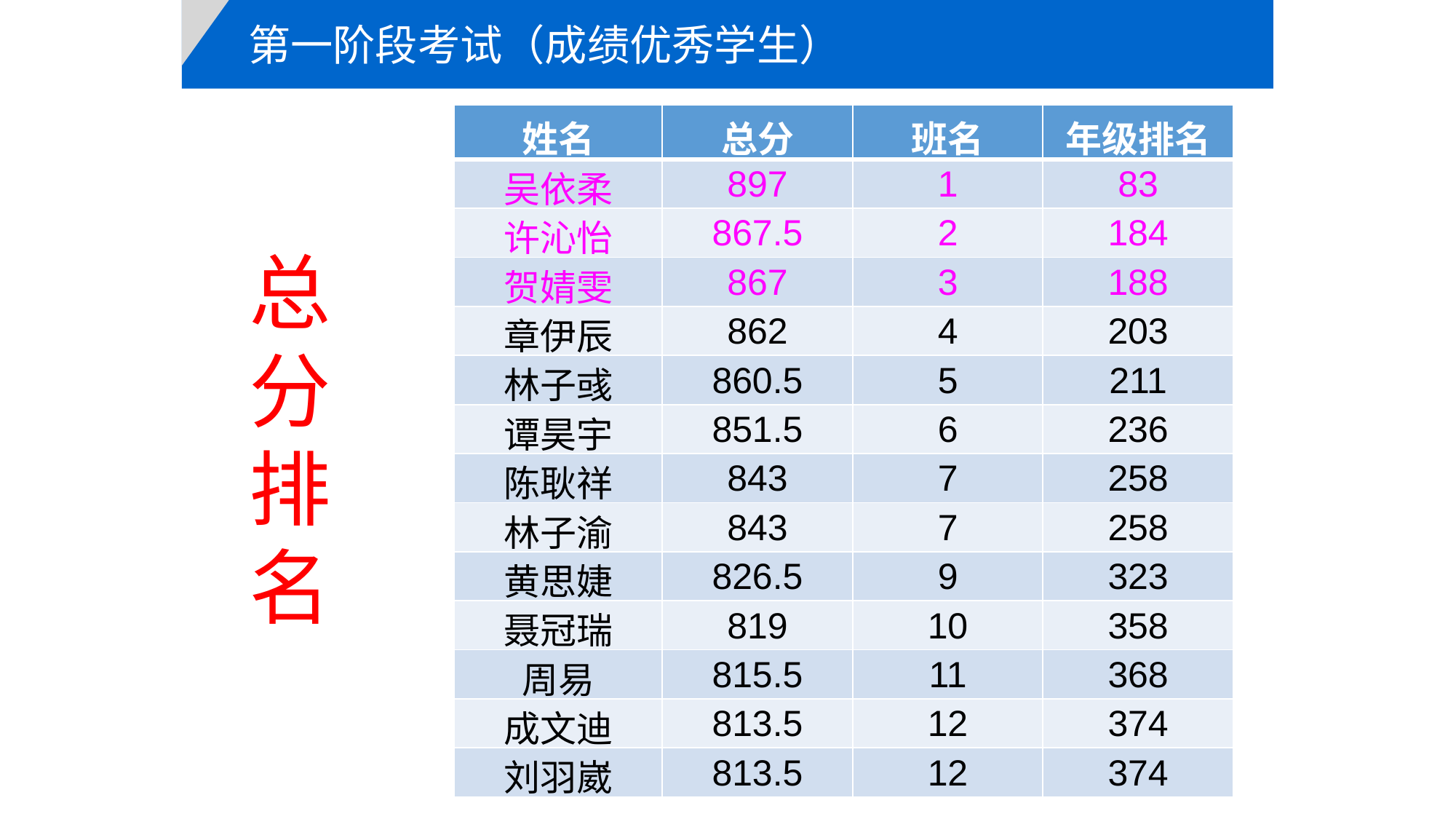

第一阶段考试（成绩优秀学生）
| 姓名 | 总分 | 班名 | 年级排名 |
| --- | --- | --- | --- |
| 吴依柔 | 897 | 1 | 83 |
| 许沁怡 | 867.5 | 2 | 184 |
| 贺婧雯 | 867 | 3 | 188 |
| 章伊辰 | 862 | 4 | 203 |
| 林子彧 | 860.5 | 5 | 211 |
| 谭昊宇 | 851.5 | 6 | 236 |
| 陈耿祥 | 843 | 7 | 258 |
| 林子渝 | 843 | 7 | 258 |
| 黄思婕 | 826.5 | 9 | 323 |
| 聂冠瑞 | 819 | 10 | 358 |
| 周易 | 815.5 | 11 | 368 |
| 成文迪 | 813.5 | 12 | 374 |
| 刘羽崴 | 813.5 | 12 | 374 |
总
分
排
名